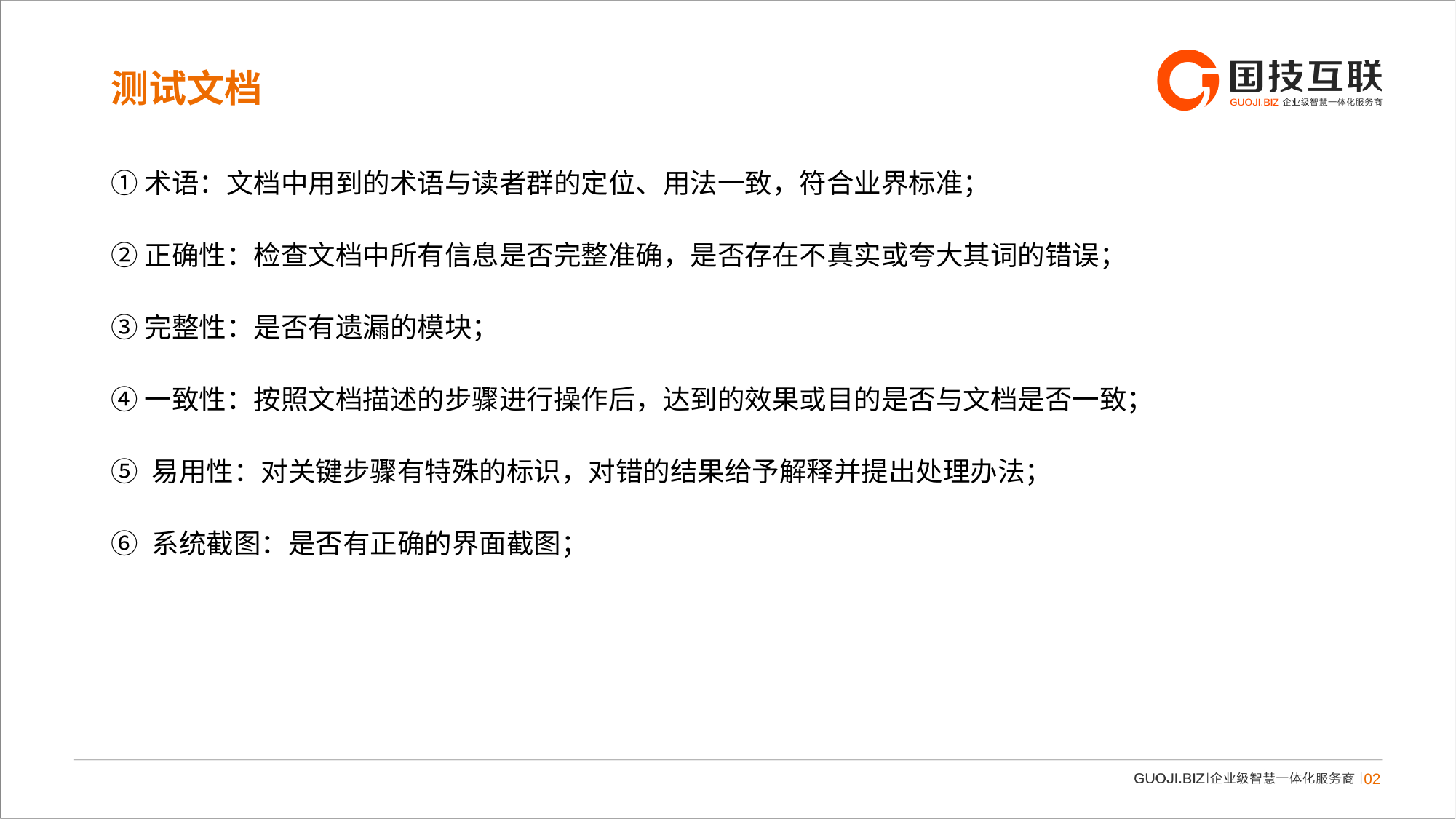

# 测试文档
①术语：文档中用到的术语与读者群的定位、用法一致，符合业界标准；

②正确性：检查文档中所有信息是否完整准确，是否存在不真实或夸大其词的错误；

③完整性：是否有遗漏的模块；

④一致性：按照文档描述的步骤进行操作后，达到的效果或目的是否与文档是否一致；

易用性：对关键步骤有特殊的标识，对错的结果给予解释并提出处理办法；

系统截图：是否有正确的界面截图；
02